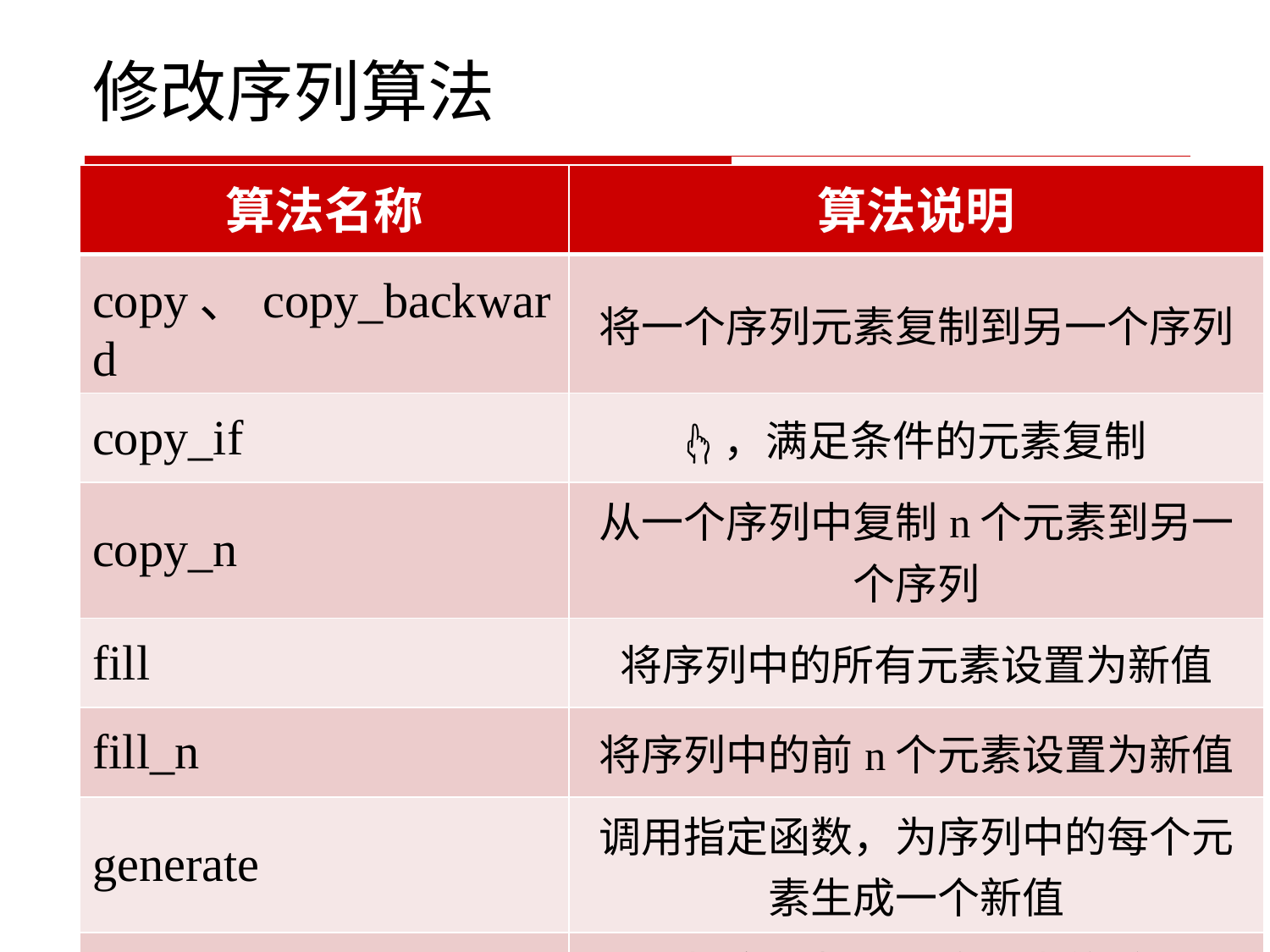

# 修改序列算法
| 算法名称 | 算法说明 |
| --- | --- |
| copy、copy\_backward | 将一个序列元素复制到另一个序列 |
| copy\_if | 👆，满足条件的元素复制 |
| copy\_n | 从一个序列中复制n个元素到另一个序列 |
| fill | 将序列中的所有元素设置为新值 |
| fill\_n | 将序列中的前n个元素设置为新值 |
| generate | 调用指定函数，为序列中的每个元素生成一个新值 |
| generate\_n | 调用指定函数，为序列中的前n个元素生成一个新值 |

13